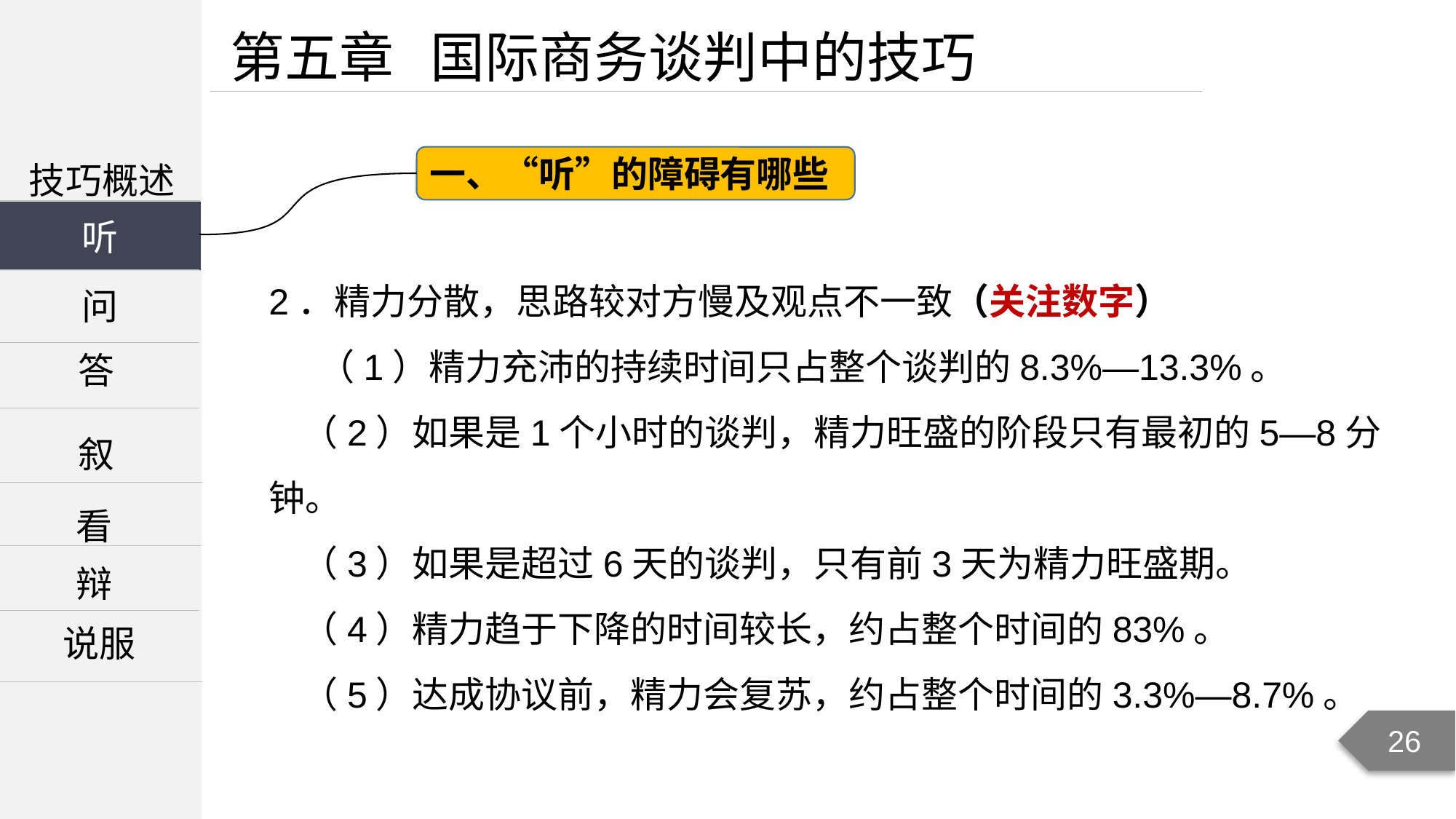

第五章   国际商务谈判中的技巧
技巧概述
一、“听”的障碍有哪些
听
听
2．精力分散，思路较对方慢及观点不一致（关注数字）
     （1）精力充沛的持续时间只占整个谈判的8.3%—13.3%。
   （2）如果是1个小时的谈判，精力旺盛的阶段只有最初的5—8分钟。
   （3）如果是超过6天的谈判，只有前3天为精力旺盛期。
   （4）精力趋于下降的时间较长，约占整个时间的83%。
   （5）达成协议前，精力会复苏，约占整个时间的3.3%—8.7%。
问
答
叙
看
辩
说服
26